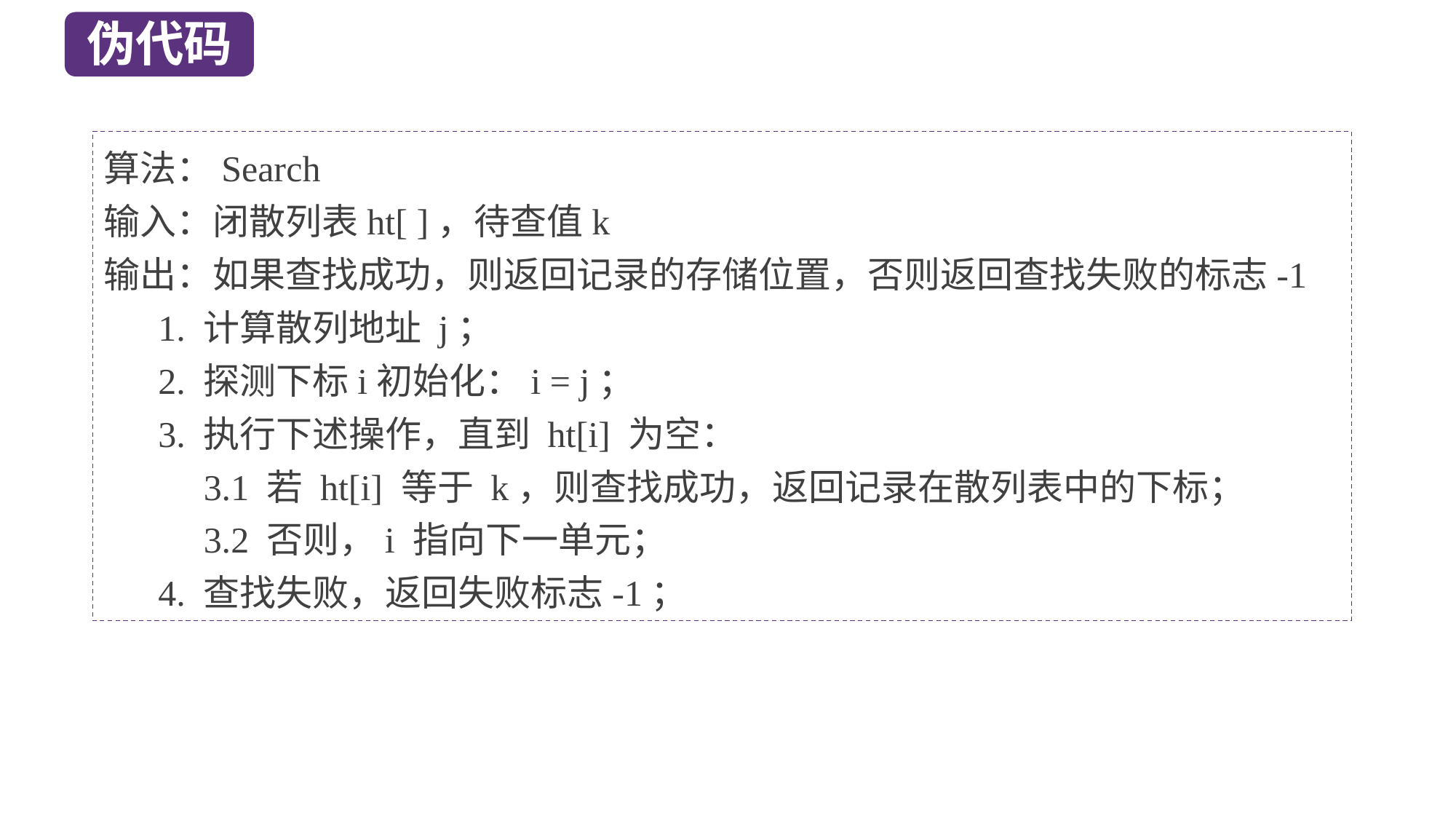

伪代码

算法：Search
输入：闭散列表ht[ ]，待查值k
输出：如果查找成功，则返回记录的存储位置，否则返回查找失败的标志-1
      1. 计算散列地址 j；
      2. 探测下标i初始化：i = j；
      3. 执行下述操作，直到 ht[i] 为空：
           3.1 若 ht[i] 等于 k，则查找成功，返回记录在散列表中的下标；
           3.2 否则，i 指向下一单元；
      4. 查找失败，返回失败标志-1；